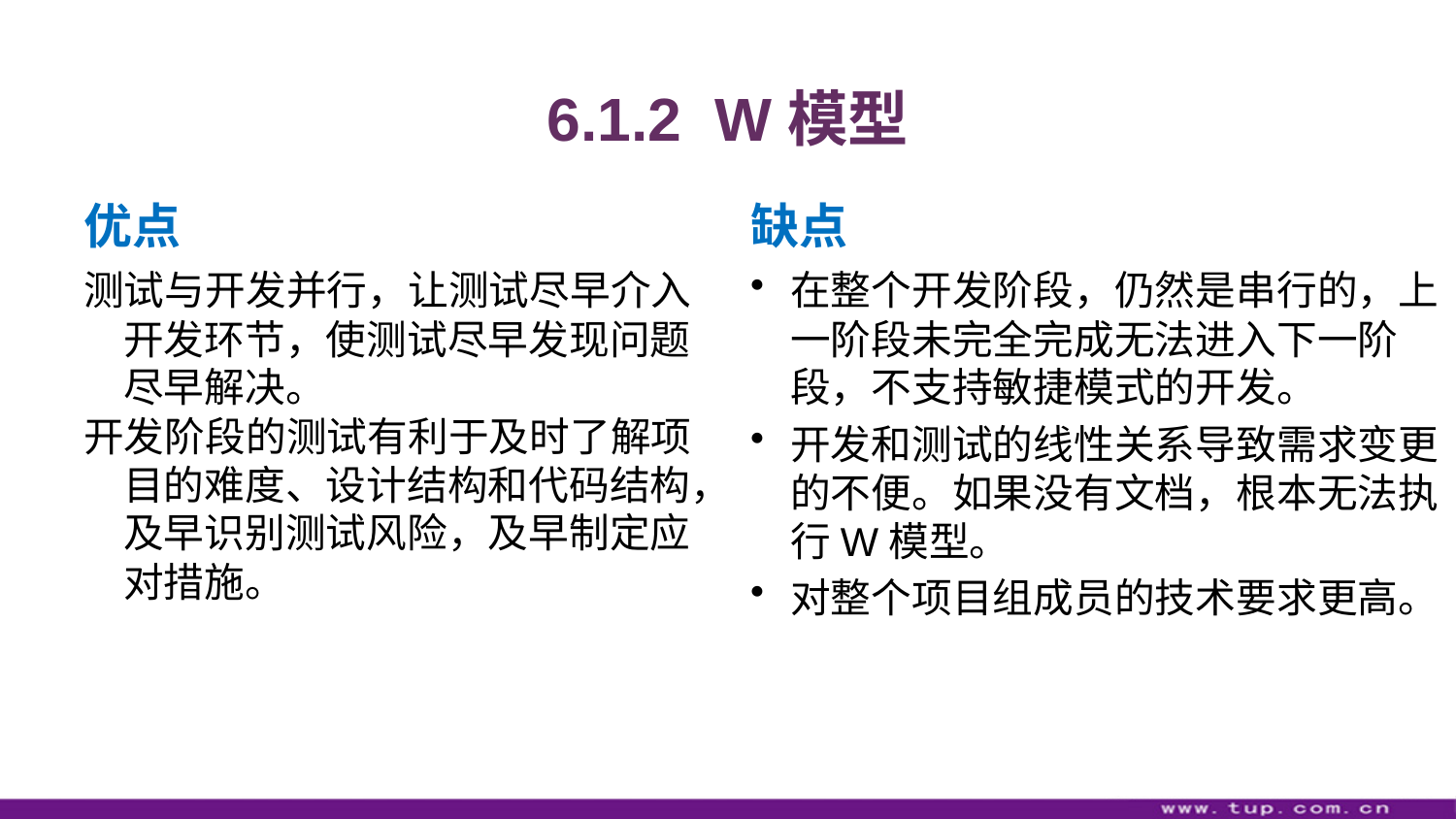

# 6.1.2  W模型
优点
缺点
测试与开发并行，让测试尽早介入开发环节，使测试尽早发现问题尽早解决。
开发阶段的测试有利于及时了解项目的难度、设计结构和代码结构，及早识别测试风险，及早制定应对措施。
在整个开发阶段，仍然是串行的，上一阶段未完全完成无法进入下一阶段，不支持敏捷模式的开发。
开发和测试的线性关系导致需求变更的不便。如果没有文档，根本无法执行W模型。
对整个项目组成员的技术要求更高。